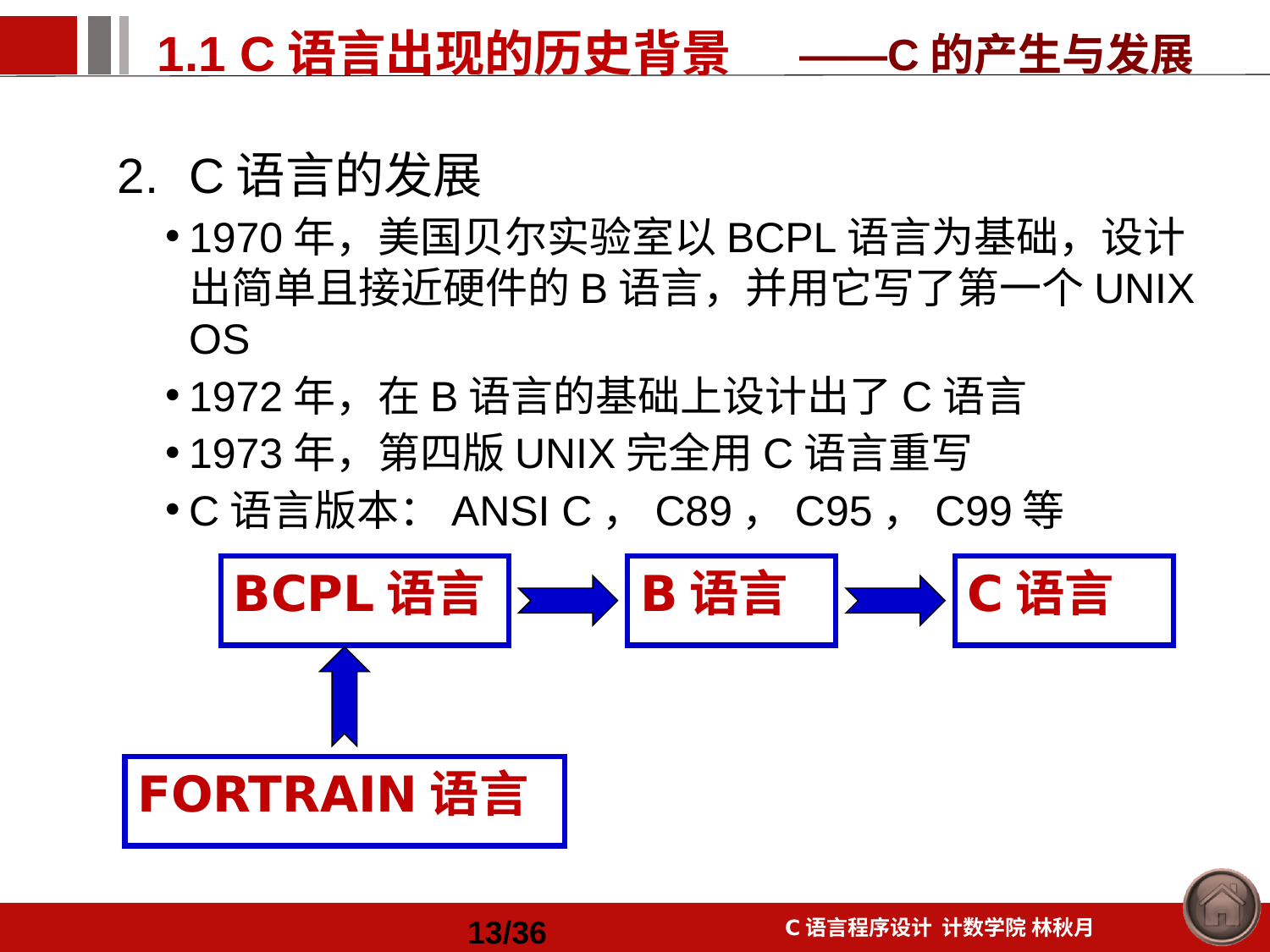

——C的产生与发展
C语言的发展
1970年，美国贝尔实验室以BCPL语言为基础，设计出简单且接近硬件的B语言，并用它写了第一个UNIX OS
1972年，在B语言的基础上设计出了C语言
1973年，第四版UNIX完全用C语言重写
C语言版本：ANSI C，C89，C95，C99等
BCPL语言
B语言
C语言

FORTRAIN语言
13